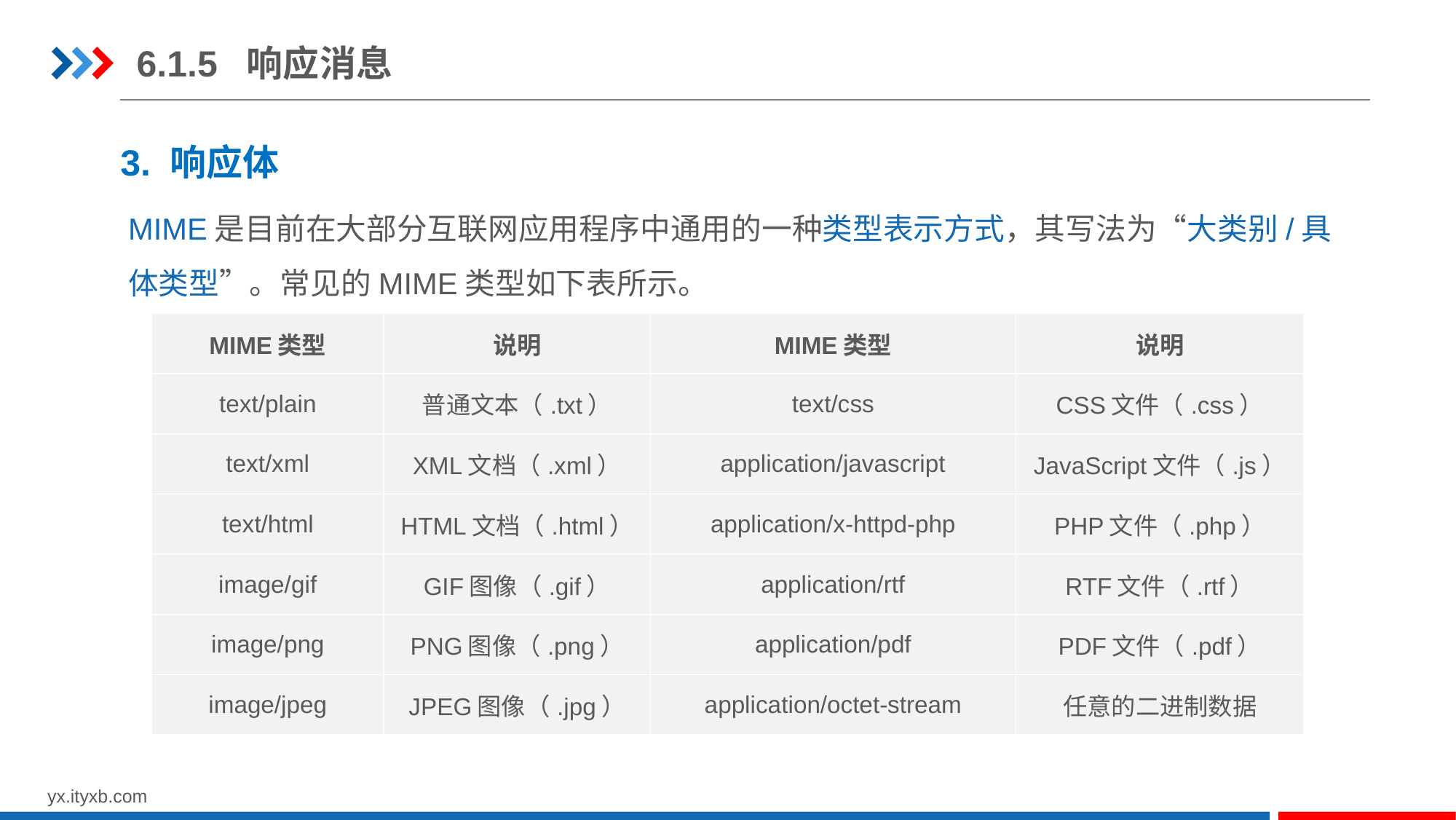

6.1.5  响应消息
3. 响应体
MIME是目前在大部分互联网应用程序中通用的一种类型表示方式，其写法为“大类别/具体类型”。常见的MIME类型如下表所示。
| MIME类型 | 说明 | MIME类型 | 说明 |
| --- | --- | --- | --- |
| text/plain | 普通文本（.txt） | text/css | CSS文件（.css） |
| text/xml | XML文档（.xml） | application/javascript | JavaScript文件（.js） |
| text/html | HTML文档（.html） | application/x-httpd-php | PHP文件（.php） |
| image/gif | GIF图像（.gif） | application/rtf | RTF文件（.rtf） |
| image/png | PNG图像（.png） | application/pdf | PDF文件（.pdf） |
| image/jpeg | JPEG图像（.jpg） | application/octet-stream | 任意的二进制数据 |